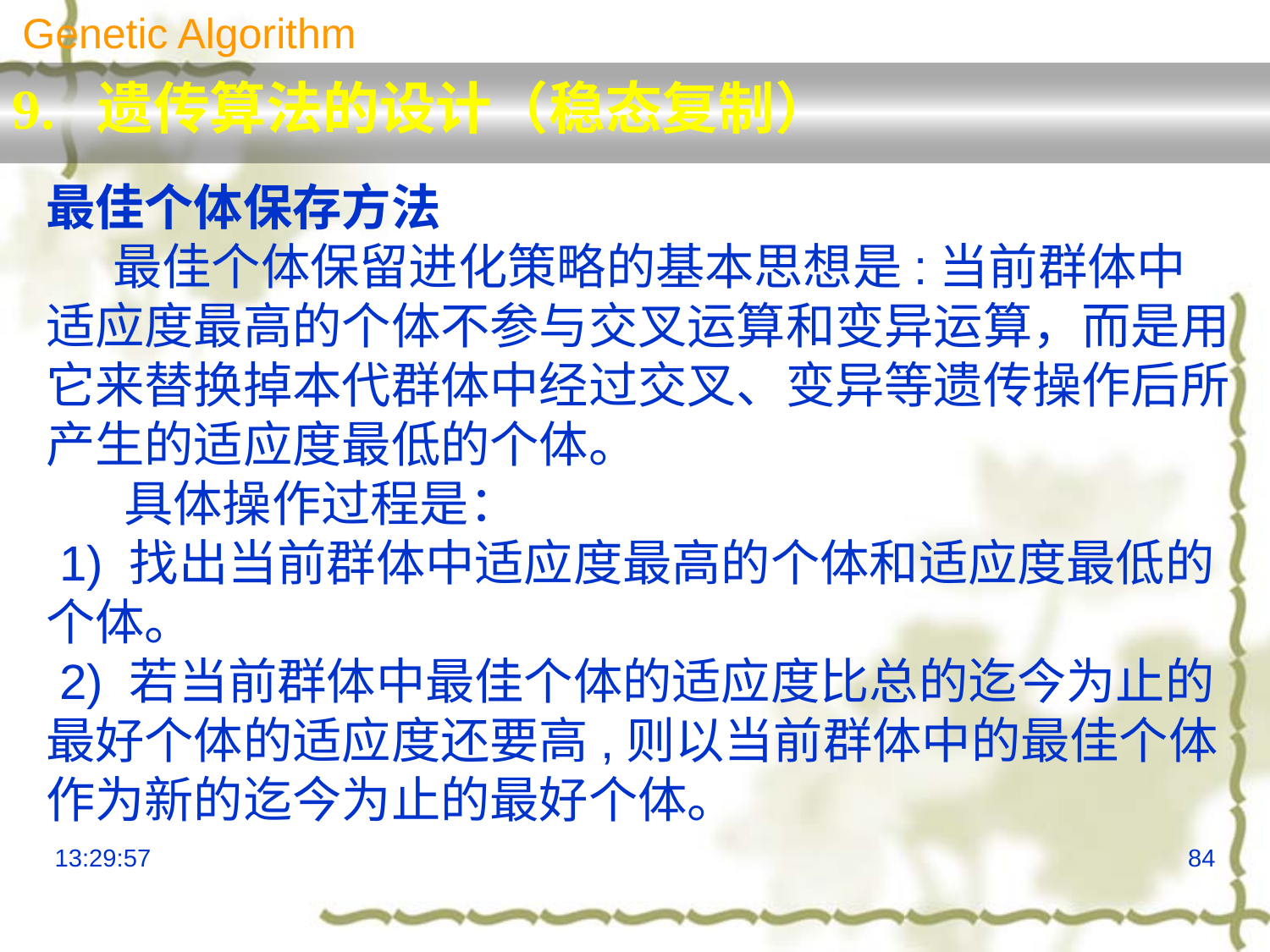

Genetic Algorithm
9.  遗传算法的设计（稳态复制）
最佳个体保存方法
     最佳个体保留进化策略的基本思想是:当前群体中适应度最高的个体不参与交叉运算和变异运算，而是用它来替换掉本代群体中经过交叉、变异等遗传操作后所产生的适应度最低的个体。
      具体操作过程是：
 1) 找出当前群体中适应度最高的个体和适应度最低的个体。
 2) 若当前群体中最佳个体的适应度比总的迄今为止的最好个体的适应度还要高,则以当前群体中的最佳个体作为新的迄今为止的最好个体。
13:29:57
84